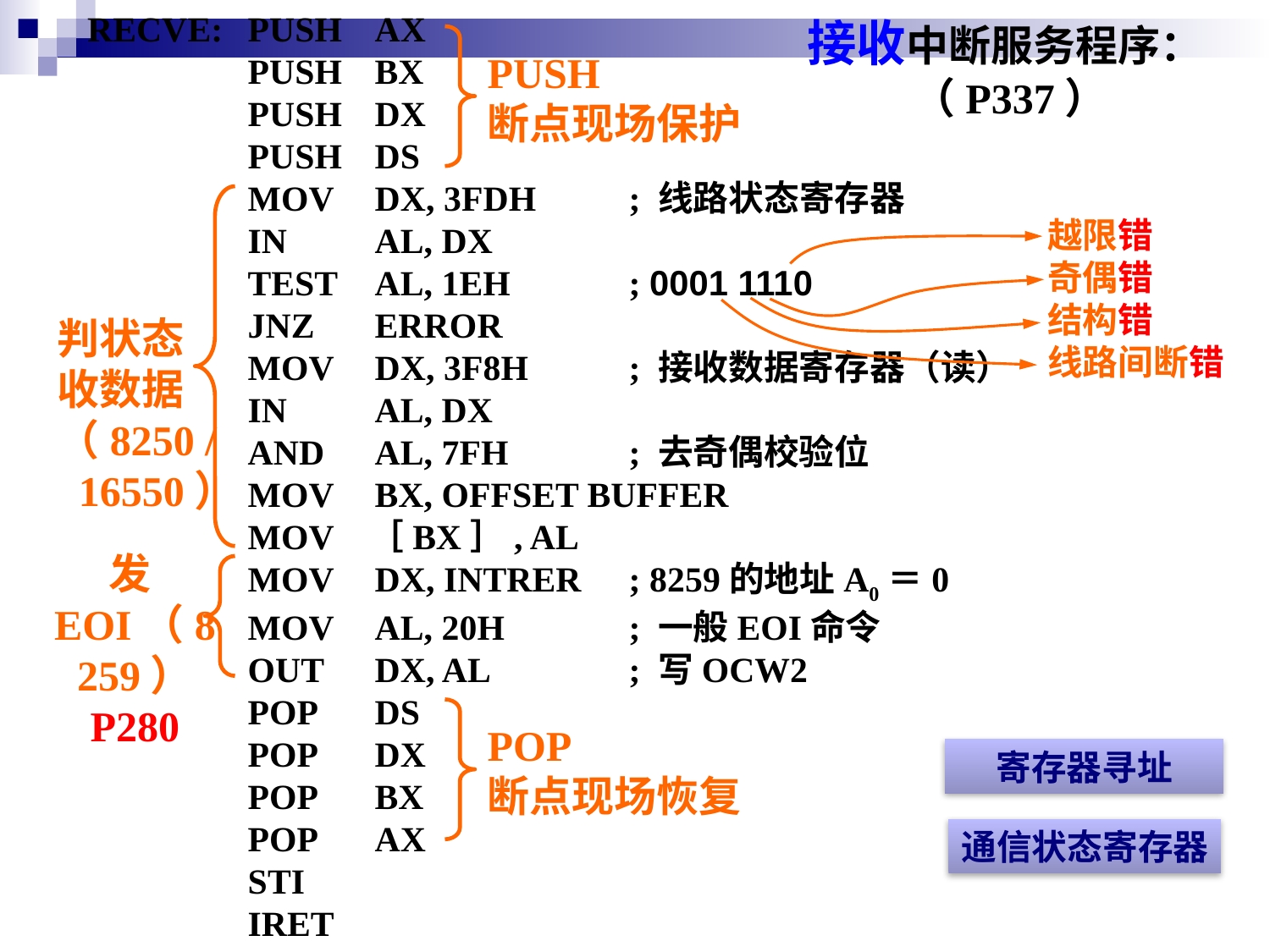

RECVE:
PUSH	AX
PUSH	BX
PUSH	DX
PUSH	DS
MOV	DX, 3FDH	; 线路状态寄存器
IN	AL, DX
TEST	AL, 1EH	; 0001 1110
JNZ	ERROR
MOV	DX, 3F8H	; 接收数据寄存器（读）
IN	AL, DX
AND	AL, 7FH	; 去奇偶校验位
MOV	BX, OFFSET BUFFER
MOV   ［BX］, AL
MOV	DX, INTRER	; 8259的地址A0＝0
MOV	AL, 20H	; 一般EOI命令
OUT	DX, AL		; 写OCW2
POP	DS
POP	DX
POP	BX
POP	AX
STI
IRET
接收中断服务程序：
（P337）

PUSH
断点现场保护

越限错
奇偶错
结构错
线路间断错

判状态
收数据
（8250 /
  16550）
发EOI（8259）
P280

POP
断点现场恢复
寄存器寻址
通信状态寄存器